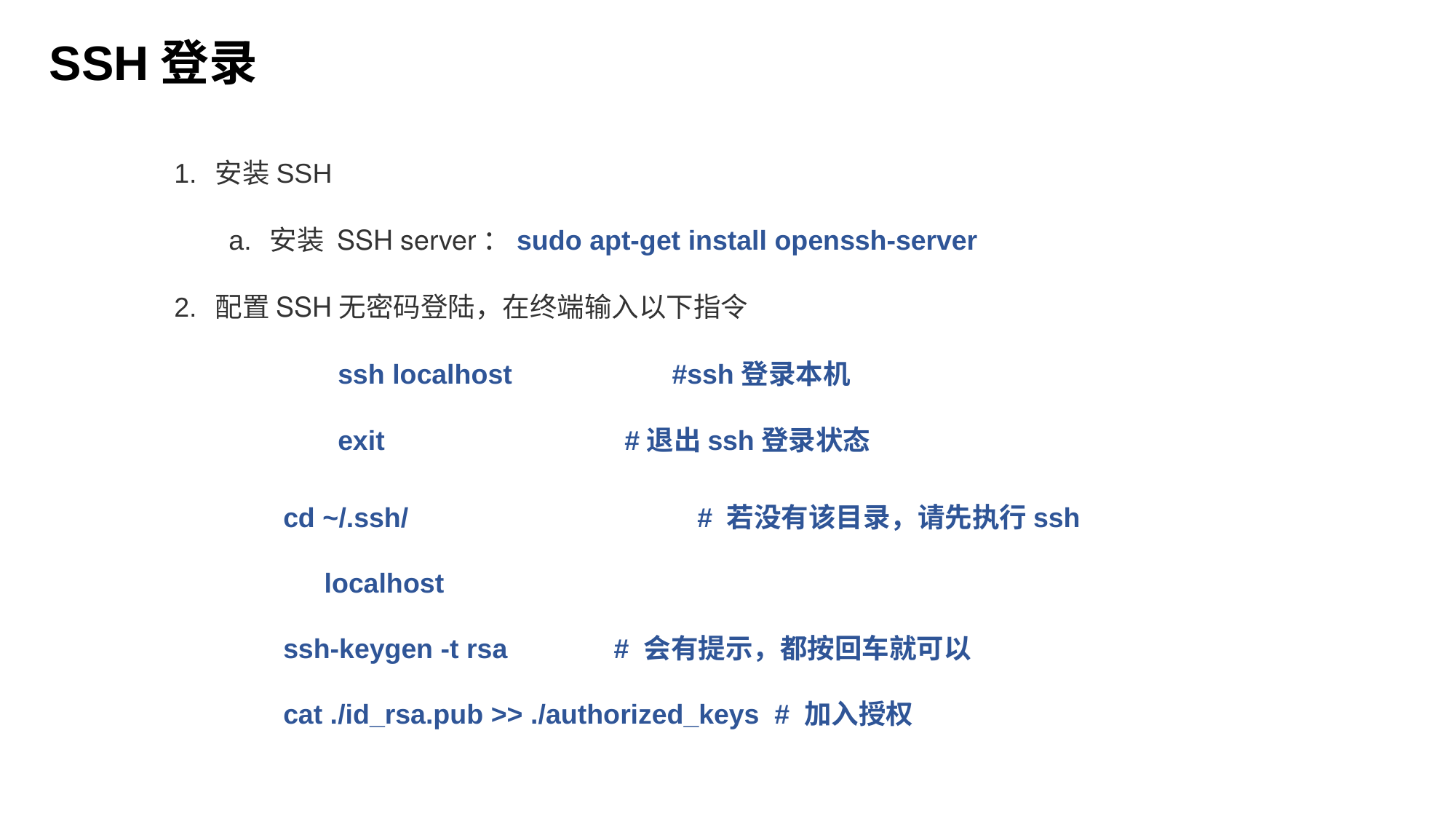

SSH登录
安装SSH
安装 SSH server：sudo apt-get install openssh-server
配置SSH无密码登陆，在终端输入以下指令
	ssh localhost                     #ssh登录本机
	exit 		         #退出ssh登录状态
cd ~/.ssh/                    	      # 若没有该目录，请先执行ssh localhost
ssh-keygen -t rsa              # 会有提示，都按回车就可以
cat ./id_rsa.pub >> ./authorized_keys  # 加入授权